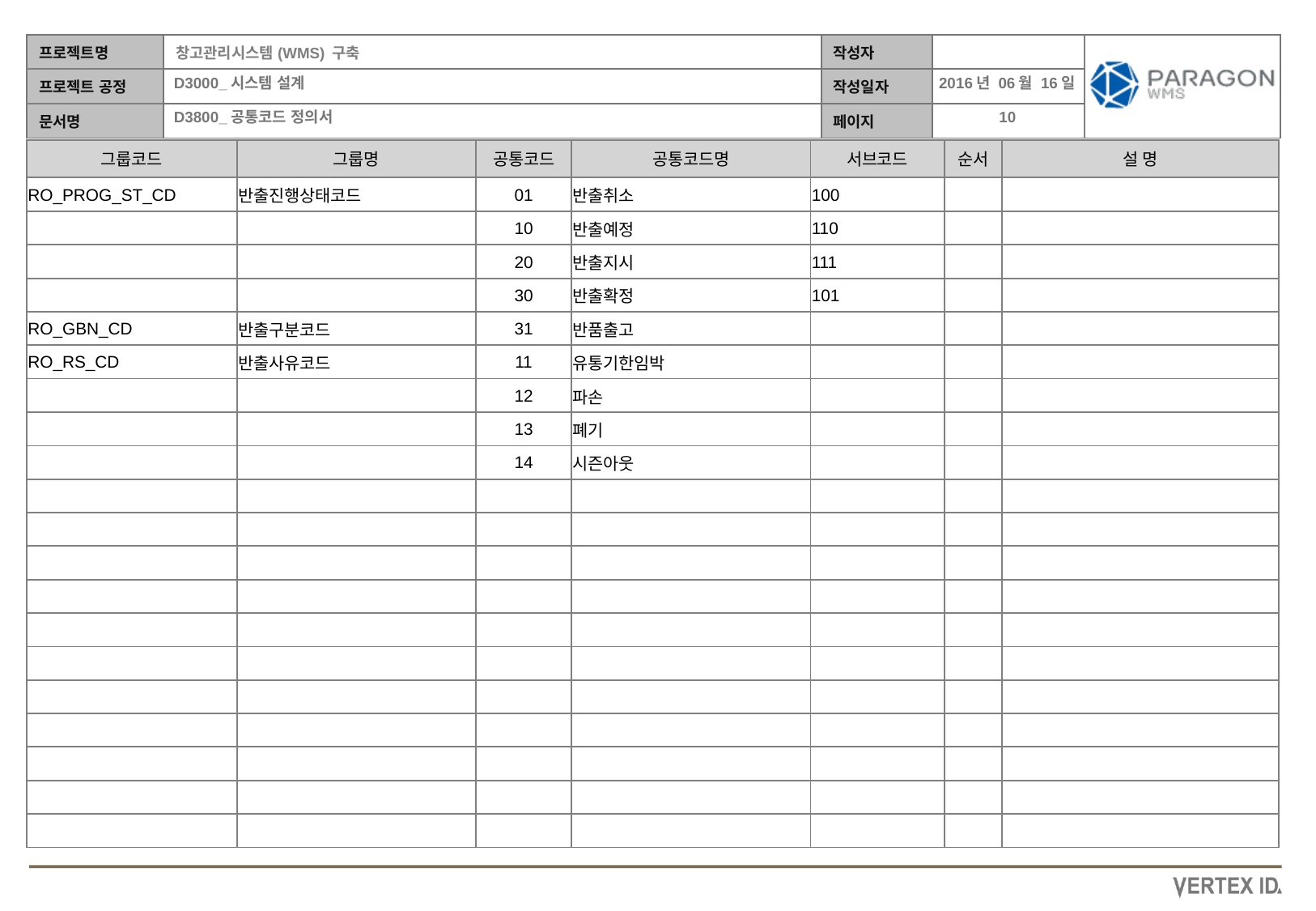

2016년 06월 16일
| 그룹코드 | 그룹명 | 공통코드 | 공통코드명 | 서브코드 | 순서 | 설 명 |
| --- | --- | --- | --- | --- | --- | --- |
| RO\_PROG\_ST\_CD | 반출진행상태코드 | 01 | 반출취소 | 100 |  |  |
| --- | --- | --- | --- | --- | --- | --- |
|  |  | 10 | 반출예정 | 110 |  |  |
|  |  | 20 | 반출지시 | 111 |  |  |
|  |  | 30 | 반출확정 | 101 |  |  |
| RO\_GBN\_CD | 반출구분코드 | 31 | 반품출고 |  |  |  |
| RO\_RS\_CD | 반출사유코드 | 11 | 유통기한임박 |  |  |  |
|  |  | 12 | 파손 |  |  |  |
|  |  | 13 | 폐기 |  |  |  |
|  |  | 14 | 시즌아웃 |  |  |  |
|  |  |  |  |  |  |  |
|  |  |  |  |  |  |  |
|  |  |  |  |  |  |  |
|  |  |  |  |  |  |  |
|  |  |  |  |  |  |  |
|  |  |  |  |  |  |  |
|  |  |  |  |  |  |  |
|  |  |  |  |  |  |  |
|  |  |  |  |  |  |  |
|  |  |  |  |  |  |  |
|  |  |  |  |  |  |  |